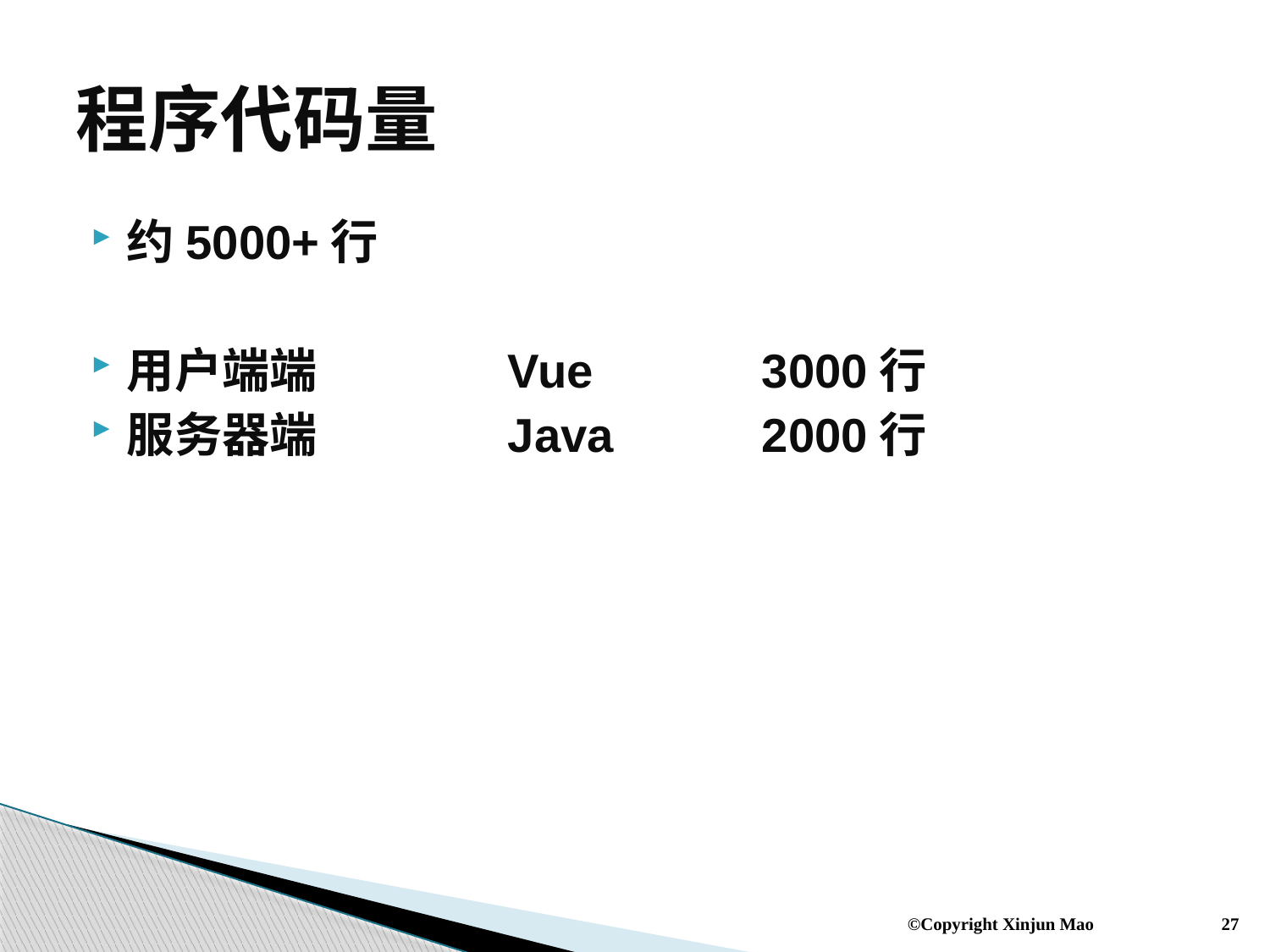

# 程序代码量
约5000+行

用户端端		Vue		3000行
服务器端		Java		2000行
©Copyright Xinjun Mao
27